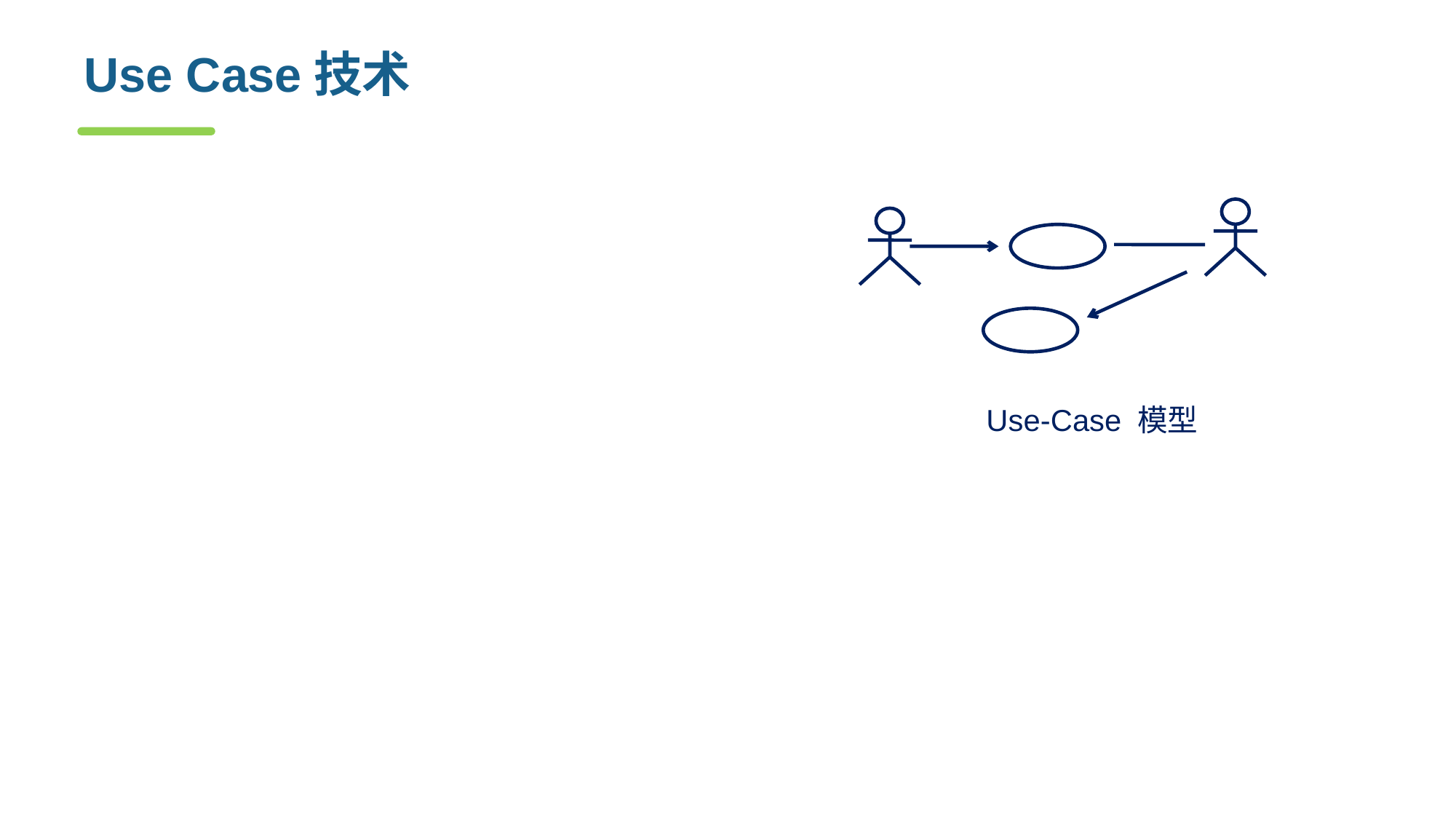

# Use Case技术
提供干系人的观点
定义功能需求
促进理解和讨论
为什么需要系统?
谁和系统交互 (actors)?
用户希望如何使用系统 (use cases)?
系统应该有什么接口?

Use-Case 模型
55